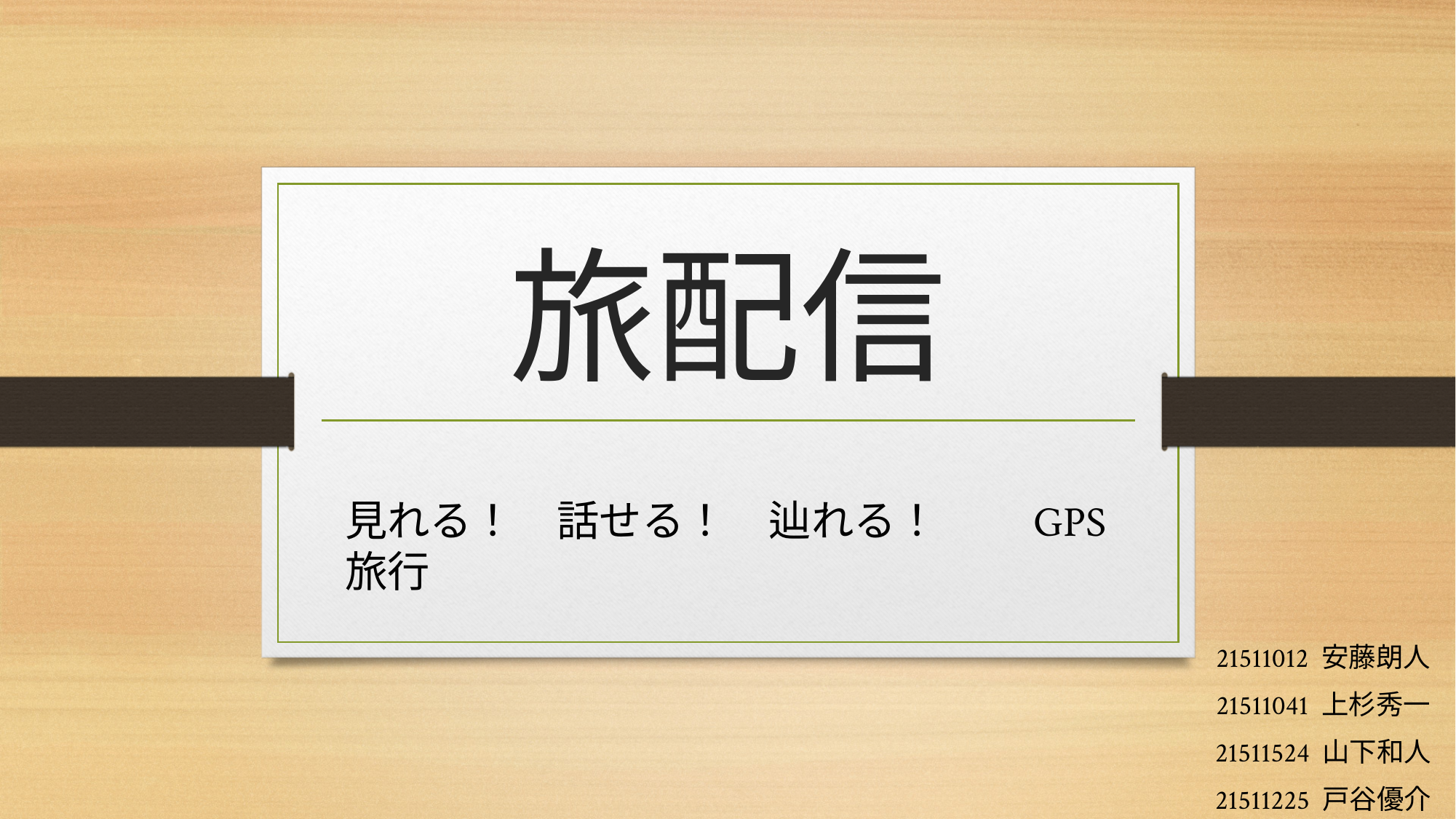

# 旅配信
見れる！　話せる！　辿れる！　　GPS旅行
21511012 安藤朗人
21511041 上杉秀一
21511524 山下和人
21511225 戸谷優介